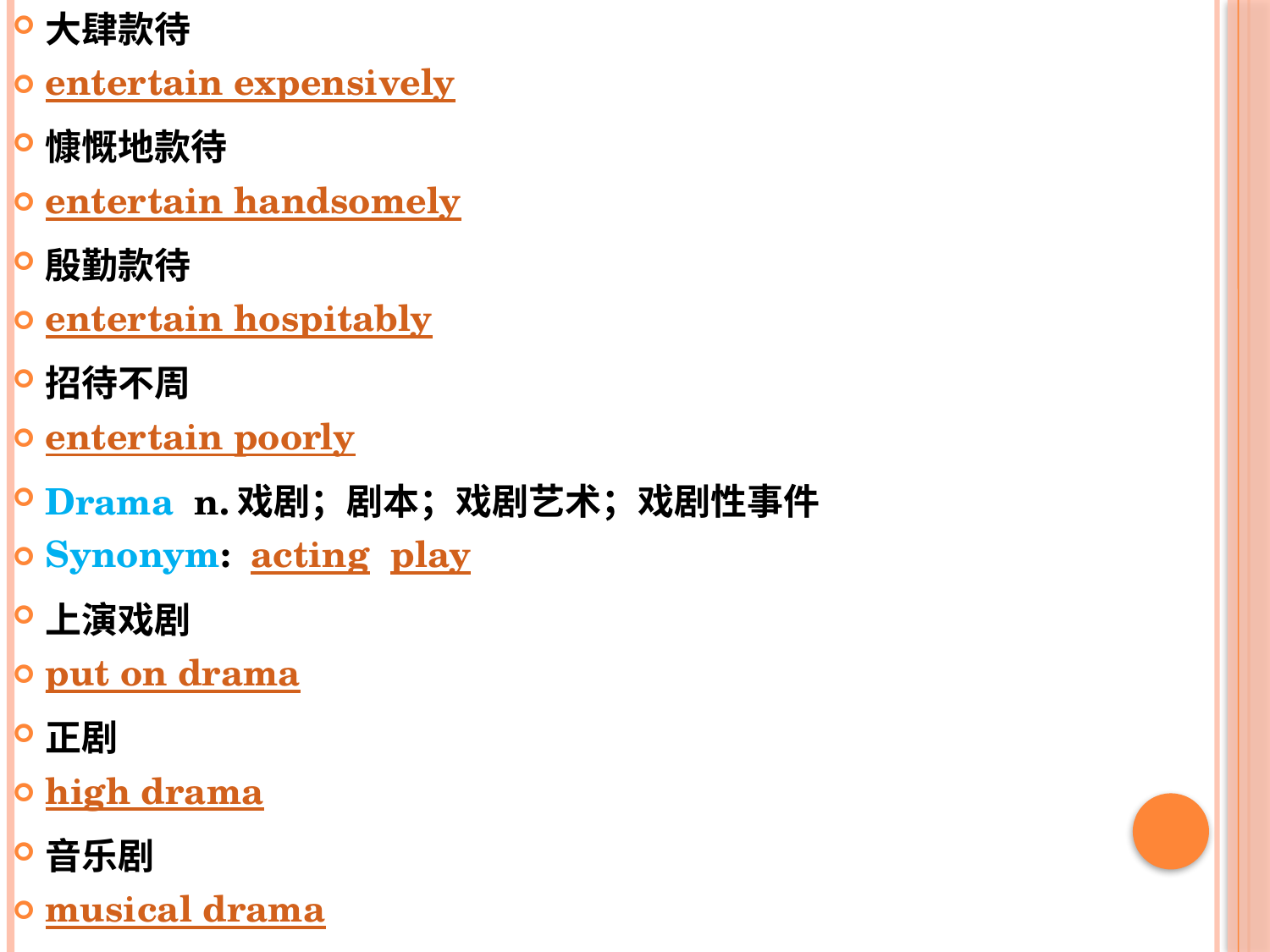

大肆款待
entertain expensively
慷慨地款待
entertain handsomely
殷勤款待
entertain hospitably
招待不周
entertain poorly
Drama  n.戏剧；剧本；戏剧艺术；戏剧性事件
Synonym:  acting  play
上演戏剧
put on drama
正剧
high drama
音乐剧
musical drama